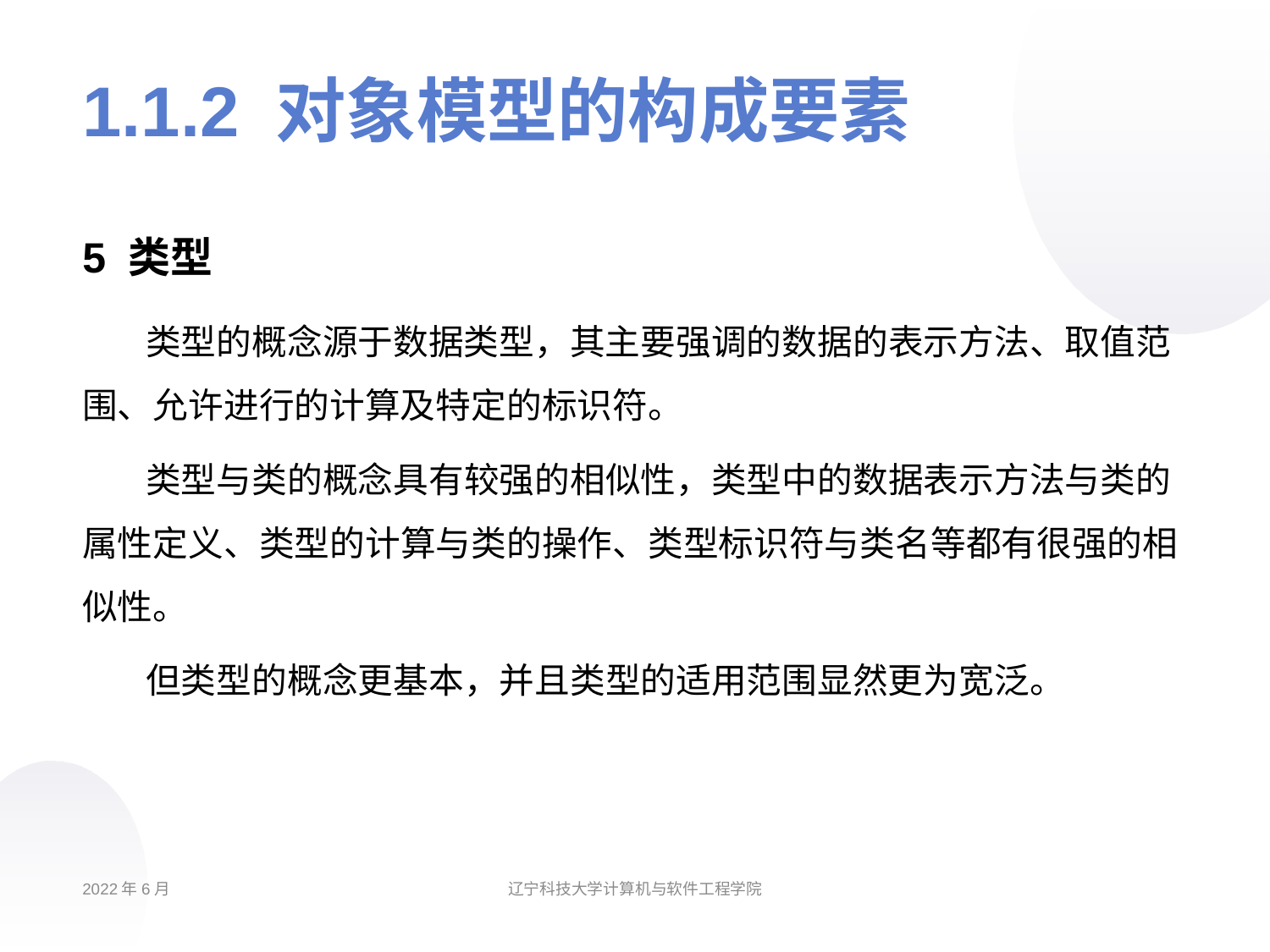

# 1.1.2 对象模型的构成要素
5 类型
类型的概念源于数据类型，其主要强调的数据的表示方法、取值范围、允许进行的计算及特定的标识符。
类型与类的概念具有较强的相似性，类型中的数据表示方法与类的属性定义、类型的计算与类的操作、类型标识符与类名等都有很强的相似性。
但类型的概念更基本，并且类型的适用范围显然更为宽泛。

2022年6月
辽宁科技大学计算机与软件工程学院
54